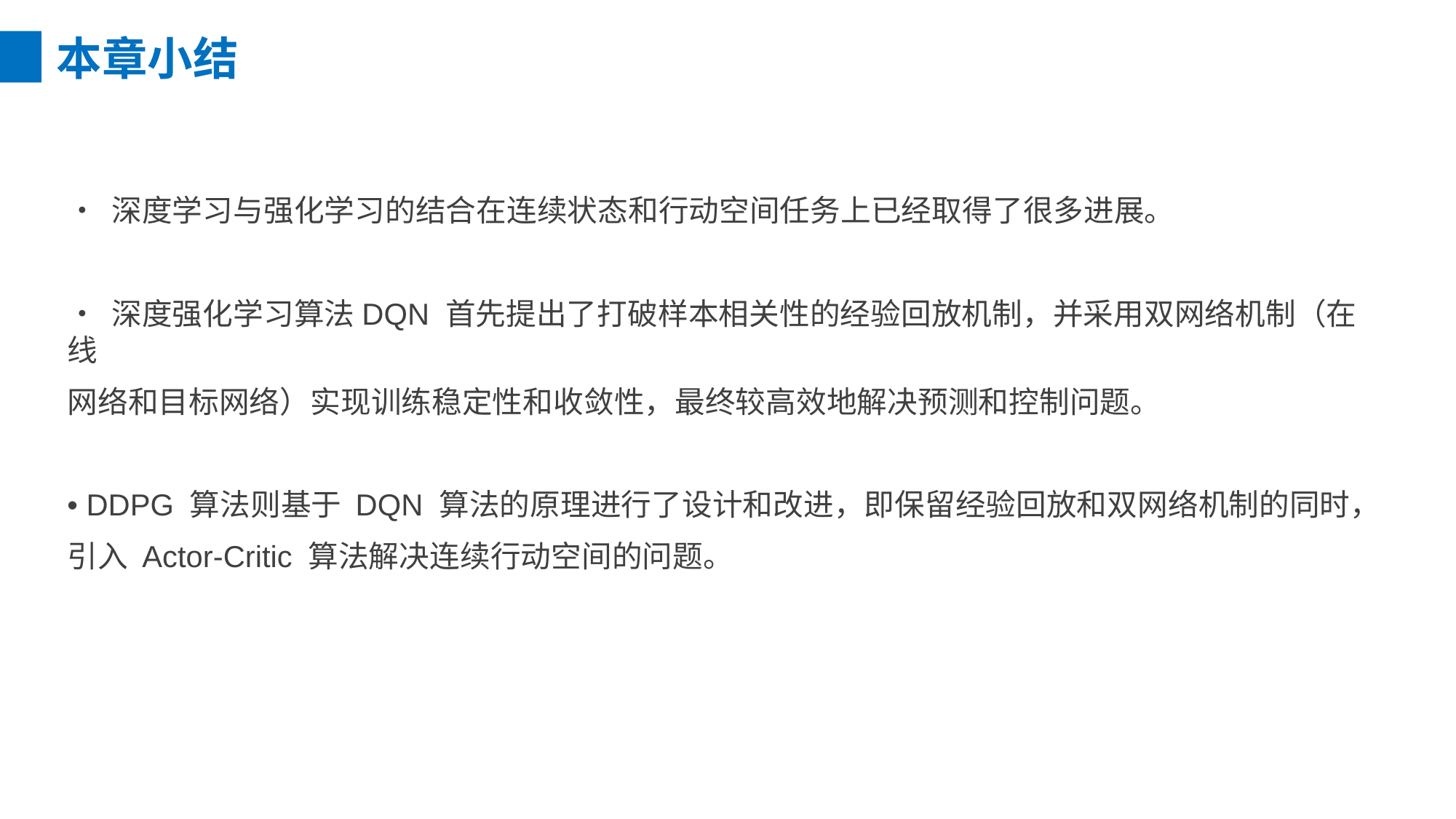

本章小结

• 深度学习与强化学习的结合在连续状态和行动空间任务上已经取得了很多进展。

• 深度强化学习算法DQN 首先提出了打破样本相关性的经验回放机制，并采用双网络机制（在线
网络和目标网络）实现训练稳定性和收敛性，最终较高效地解决预测和控制问题。

• DDPG 算法则基于 DQN 算法的原理进行了设计和改进，即保留经验回放和双网络机制的同时，
引入 Actor-Critic 算法解决连续行动空间的问题。